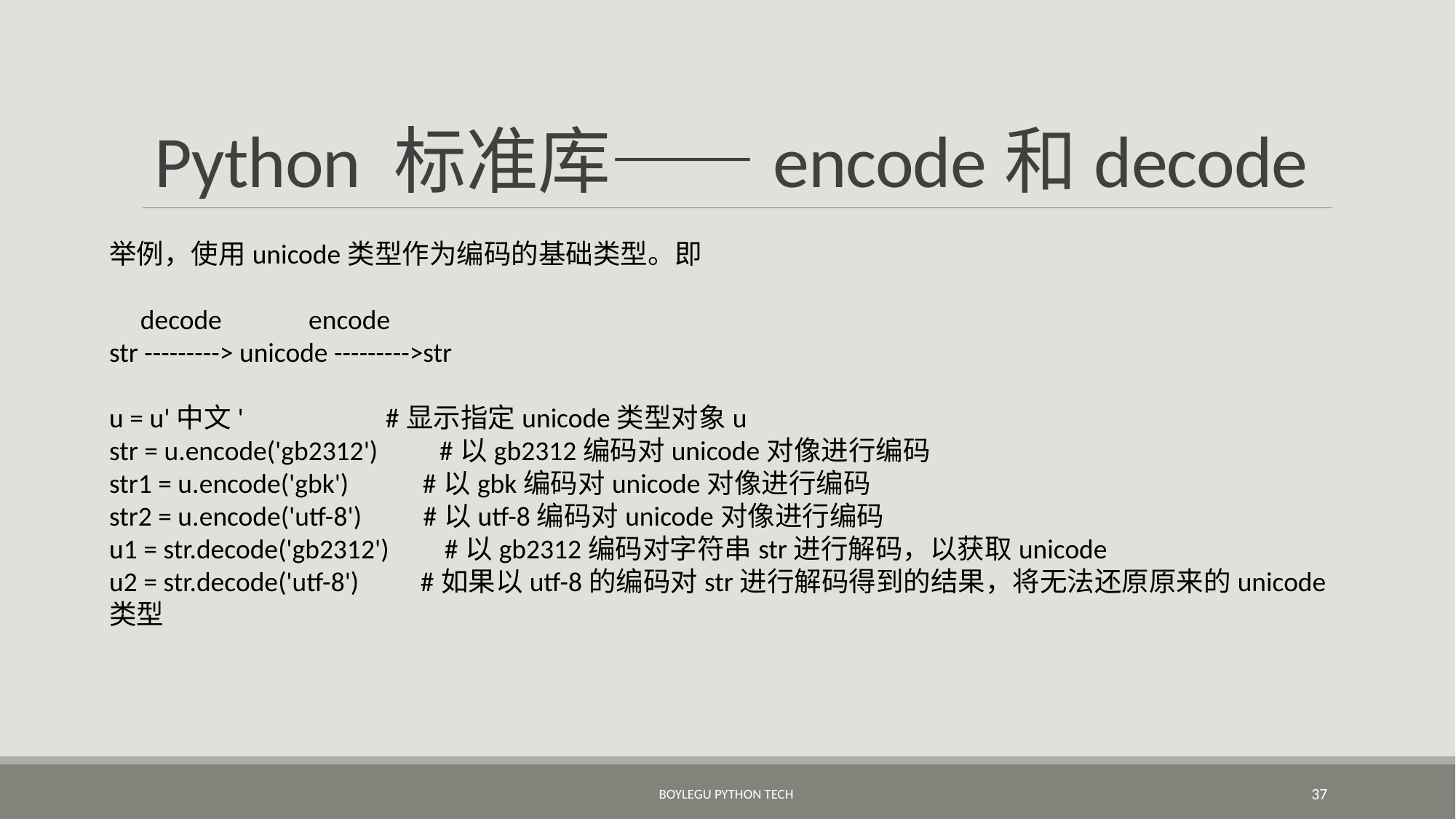

# Python 标准库——encode和decode

举例，使用unicode类型作为编码的基础类型。即

     decode              encode
str ---------> unicode --------->str

u = u'中文'                       #显示指定unicode类型对象u
str = u.encode('gb2312')          #以gb2312编码对unicode对像进行编码
str1 = u.encode('gbk')            #以gbk编码对unicode对像进行编码
str2 = u.encode('utf-8')          #以utf-8编码对unicode对像进行编码
u1 = str.decode('gb2312')         #以gb2312编码对字符串str进行解码，以获取unicode
u2 = str.decode('utf-8')          #如果以utf-8的编码对str进行解码得到的结果，将无法还原原来的unicode类型

BoyleGu Python Tech
37